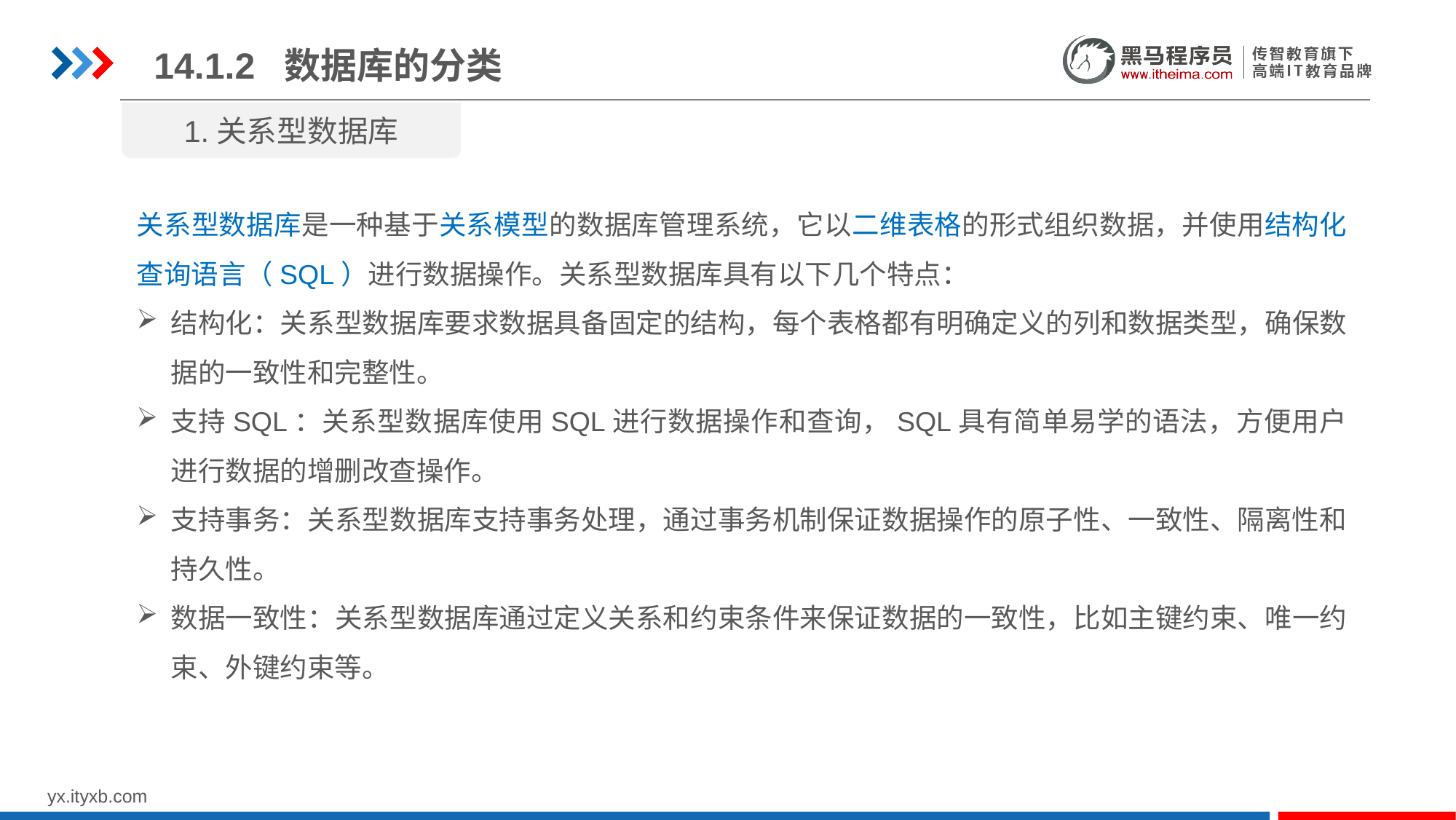

14.1.2  数据库的分类

1.关系型数据库
关系型数据库是一种基于关系模型的数据库管理系统，它以二维表格的形式组织数据，并使用结构化查询语言（SQL）进行数据操作。关系型数据库具有以下几个特点：
结构化：关系型数据库要求数据具备固定的结构，每个表格都有明确定义的列和数据类型，确保数据的一致性和完整性。
支持SQL：关系型数据库使用SQL进行数据操作和查询，SQL具有简单易学的语法，方便用户进行数据的增删改查操作。
支持事务：关系型数据库支持事务处理，通过事务机制保证数据操作的原子性、一致性、隔离性和持久性。
数据一致性：关系型数据库通过定义关系和约束条件来保证数据的一致性，比如主键约束、唯一约束、外键约束等。